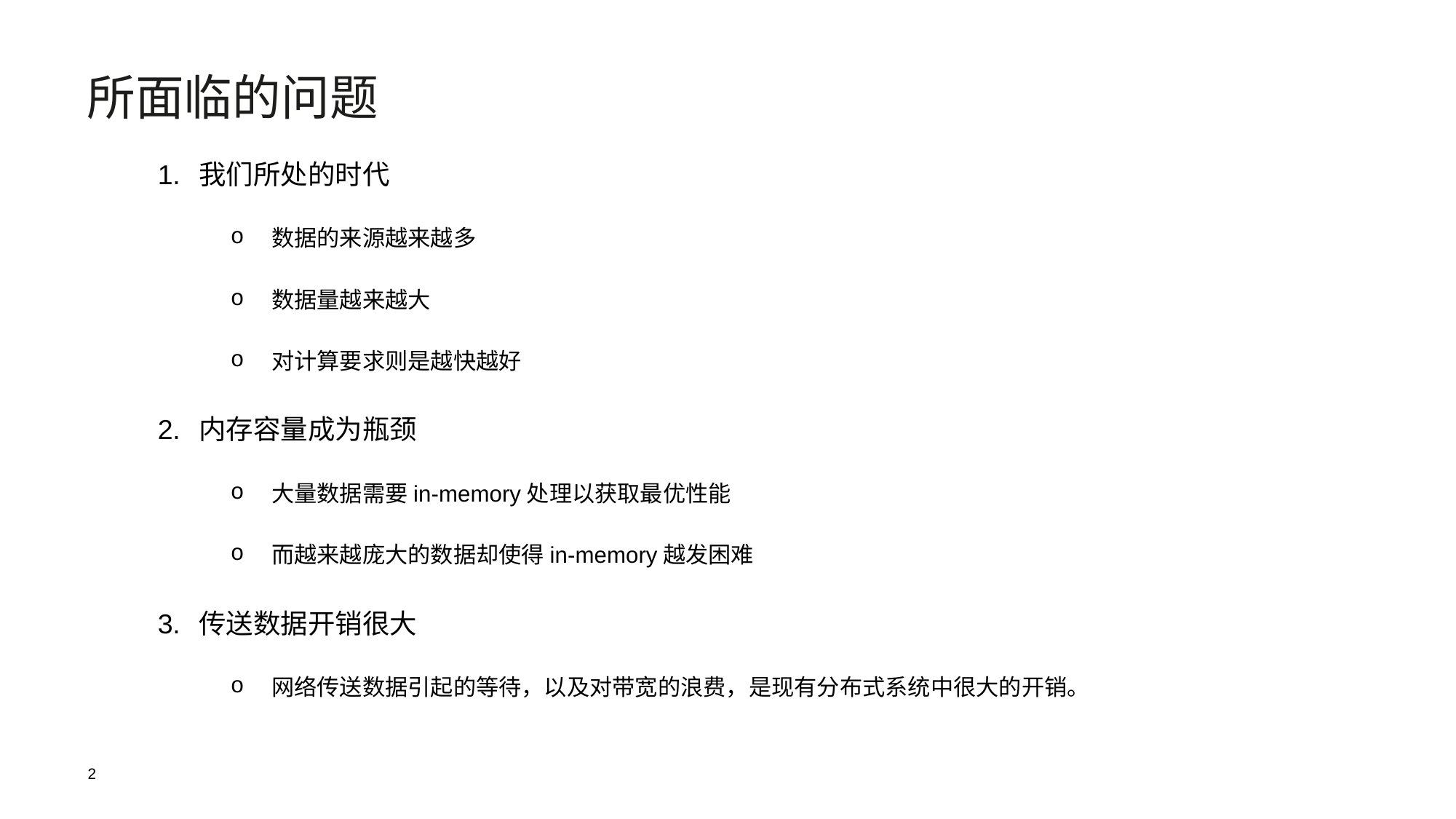

所面临的问题
我们所处的时代
数据的来源越来越多
数据量越来越大
对计算要求则是越快越好
内存容量成为瓶颈
大量数据需要in-memory处理以获取最优性能
而越来越庞大的数据却使得in-memory越发困难
传送数据开销很大
网络传送数据引起的等待，以及对带宽的浪费，是现有分布式系统中很大的开销。
2